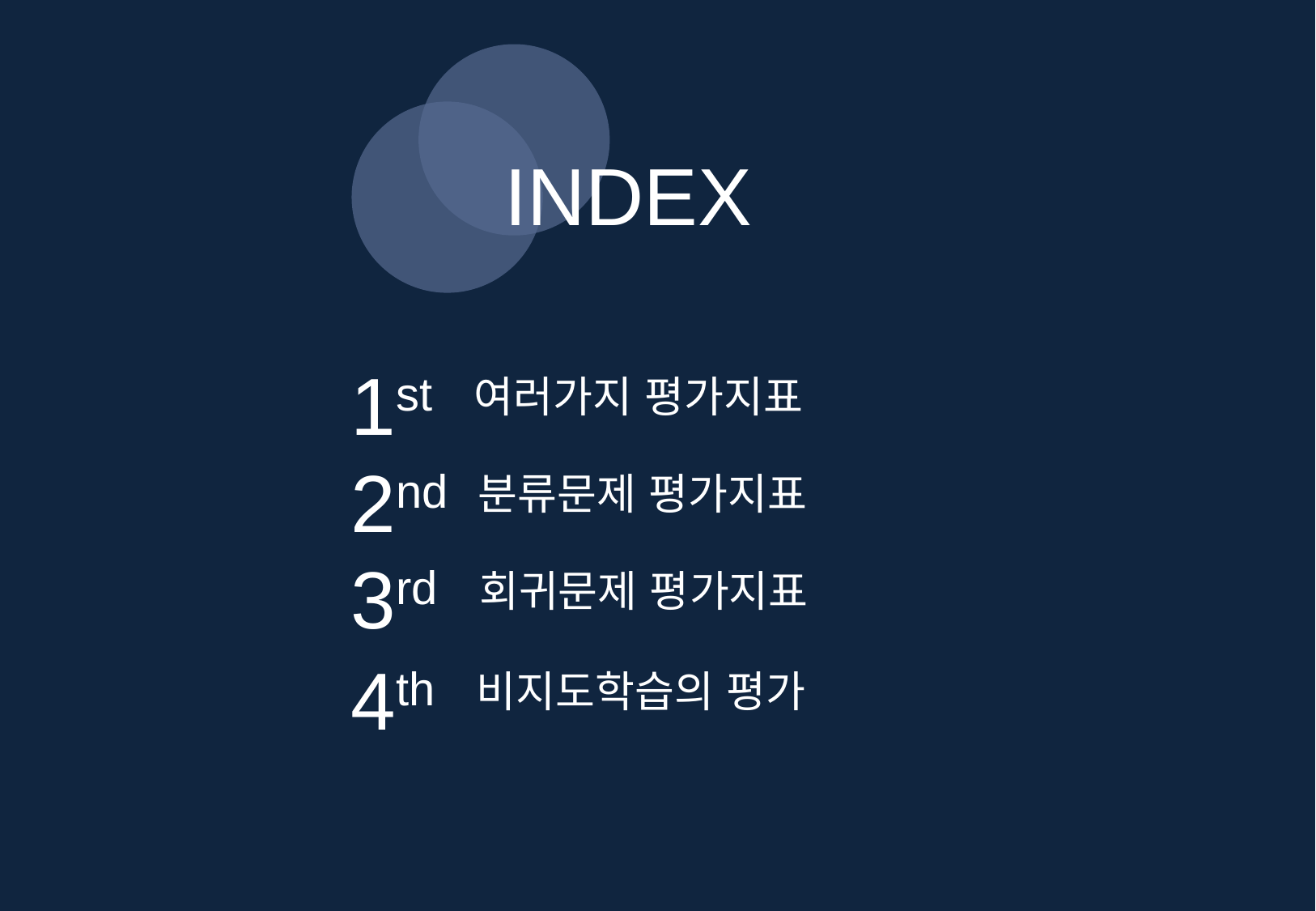

INDEX
1st  여러가지 평가지표
2nd 분류문제 평가지표
3rd  회귀문제 평가지표
4th  비지도학습의 평가